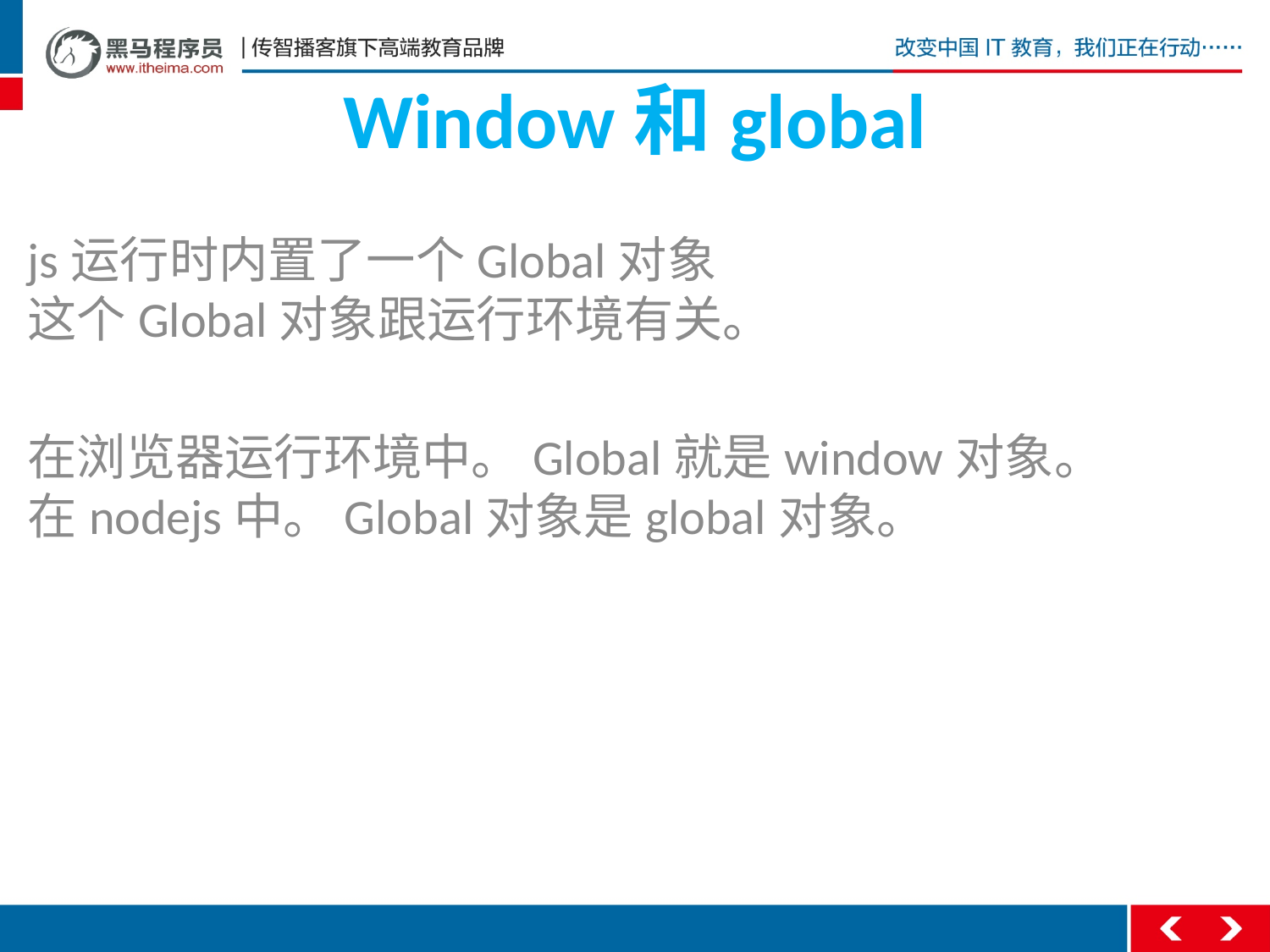

# Window和global
js运行时内置了一个Global对象
这个Global对象跟运行环境有关。

在浏览器运行环境中。Global就是window对象。
在nodejs中。Global对象是global对象。